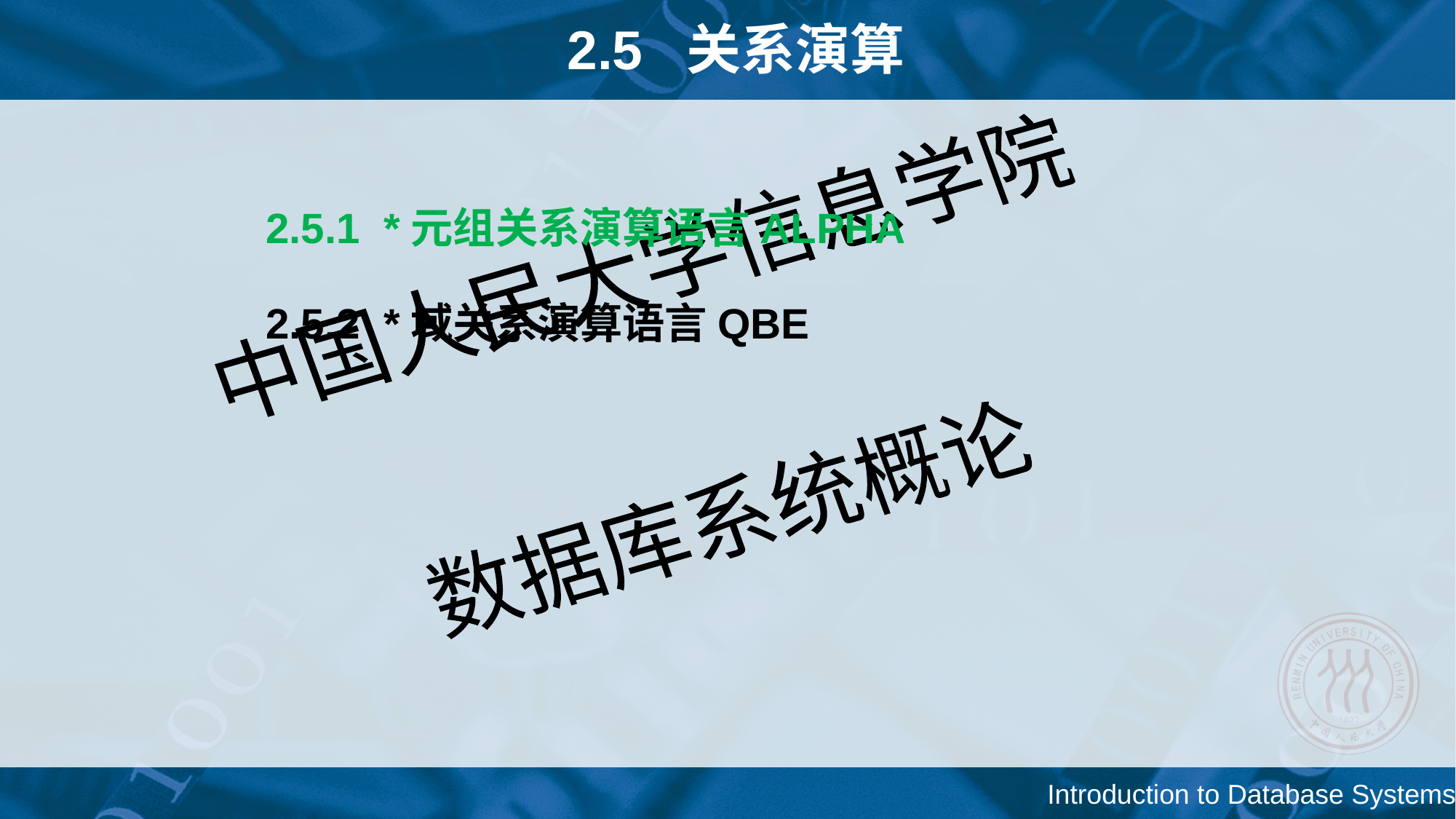

# 2.5  关系演算
2.5.1  *元组关系演算语言ALPHA
2.5.2  *域关系演算语言QBE